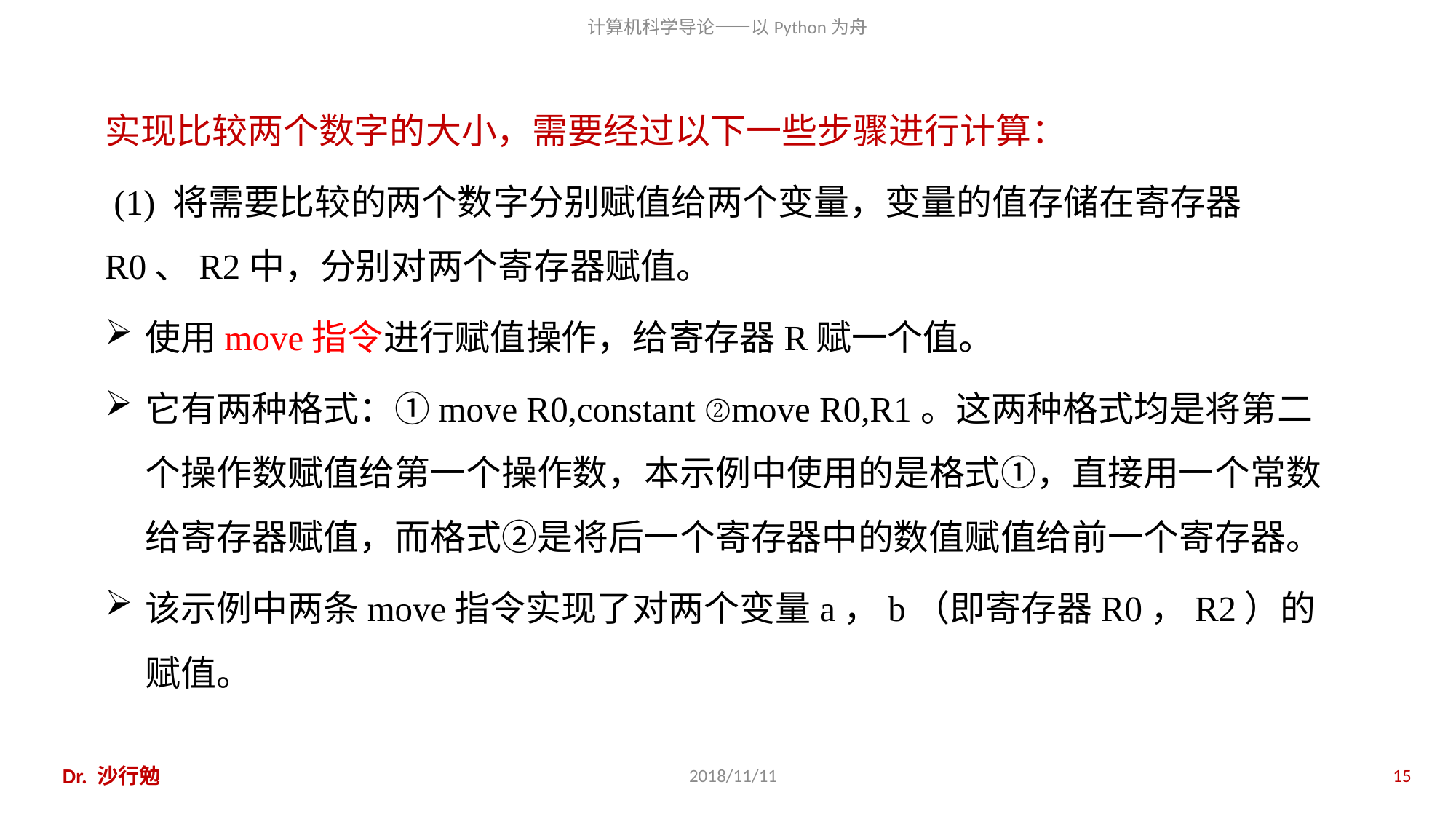

实现比较两个数字的大小，需要经过以下一些步骤进行计算：
 (1) 将需要比较的两个数字分别赋值给两个变量，变量的值存储在寄存器R0、R2中，分别对两个寄存器赋值。
使用move指令进行赋值操作，给寄存器R赋一个值。
它有两种格式：①move R0,constant ②move R0,R1。这两种格式均是将第二个操作数赋值给第一个操作数，本示例中使用的是格式①，直接用一个常数给寄存器赋值，而格式②是将后一个寄存器中的数值赋值给前一个寄存器。
该示例中两条move指令实现了对两个变量a，b（即寄存器R0，R2）的赋值。
Dr. 沙行勉
2018/11/11
15